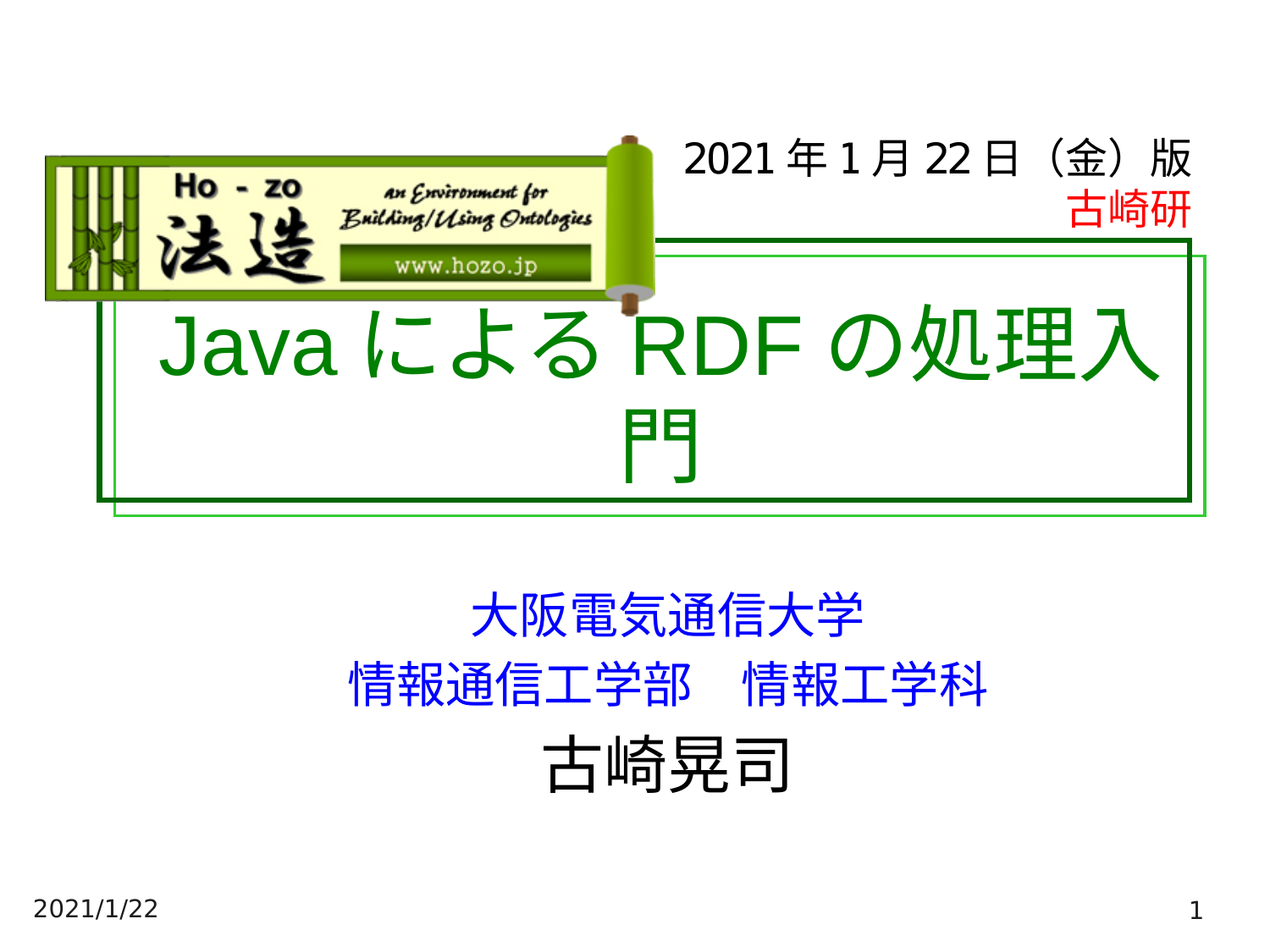

2021年1月22日（金）版
古崎研
# JavaによるRDFの処理入門
大阪電気通信大学
情報通信工学部　情報工学科
古崎晃司
2021/1/22
1